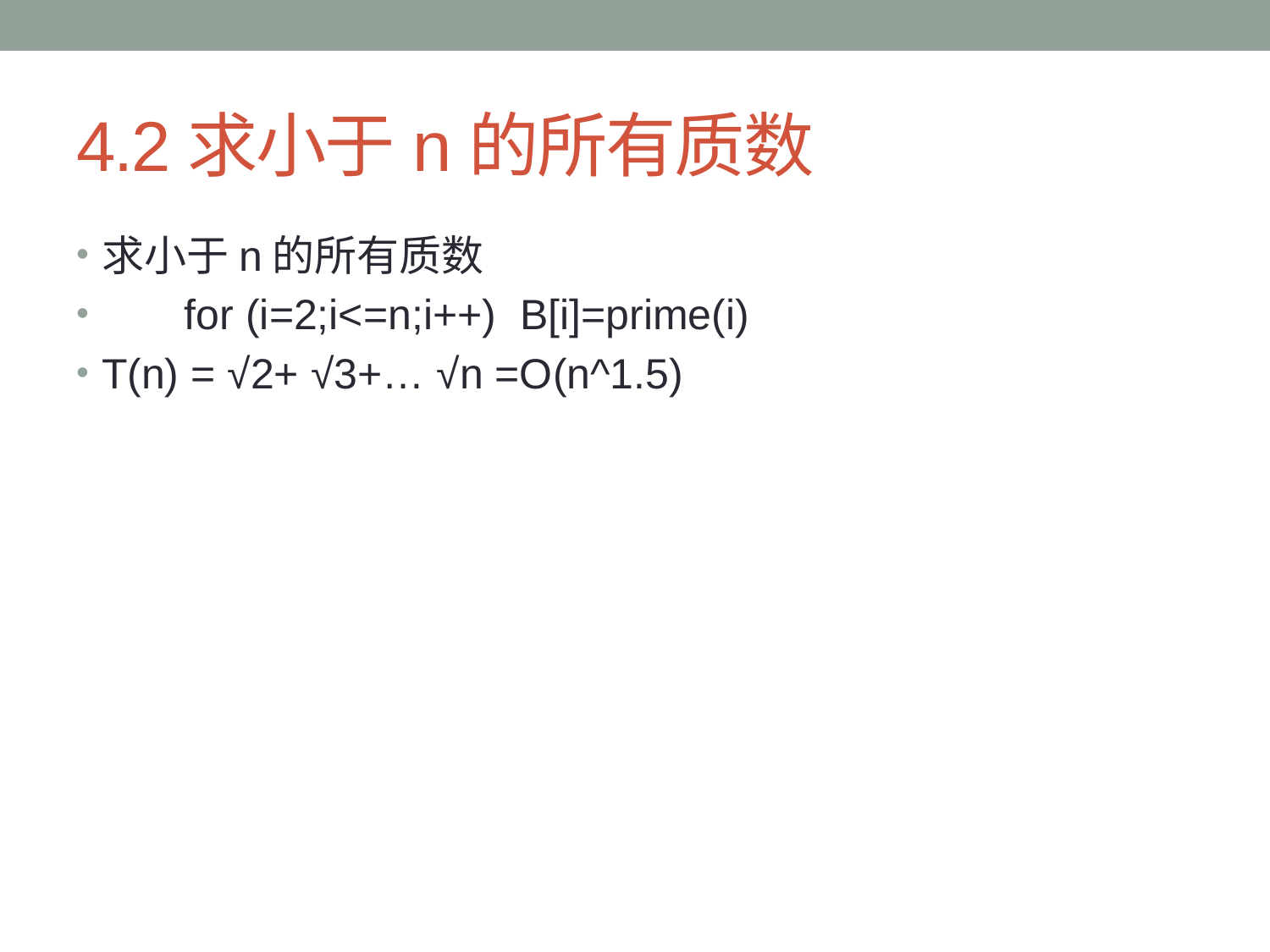

# 4.2求小于n的所有质数
求小于n的所有质数
       for (i=2;i<=n;i++)  B[i]=prime(i)
T(n) = √2+ √3+… √n =O(n^1.5)